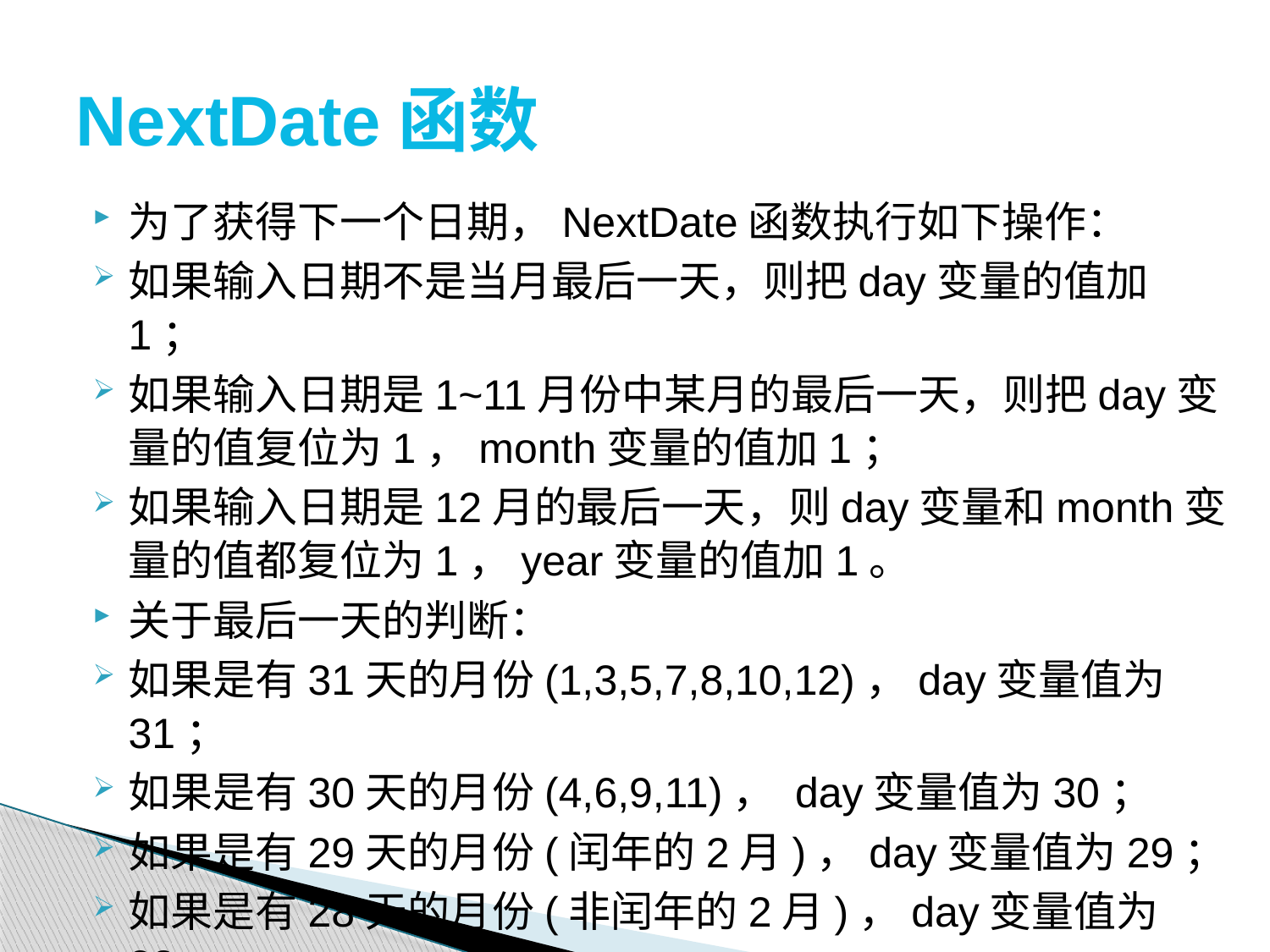

# NextDate函数
为了获得下一个日期，NextDate函数执行如下操作：
如果输入日期不是当月最后一天，则把day变量的值加1；
如果输入日期是1~11月份中某月的最后一天，则把day变量的值复位为1，month变量的值加1；
如果输入日期是12月的最后一天，则day变量和month变量的值都复位为1，year变量的值加1。
关于最后一天的判断：
如果是有31天的月份(1,3,5,7,8,10,12)，day变量值为31；
如果是有30天的月份(4,6,9,11)， day变量值为30；
如果是有29天的月份(闰年的2月)，day变量值为29；
如果是有28天的月份(非闰年的2月)，day变量值为28。